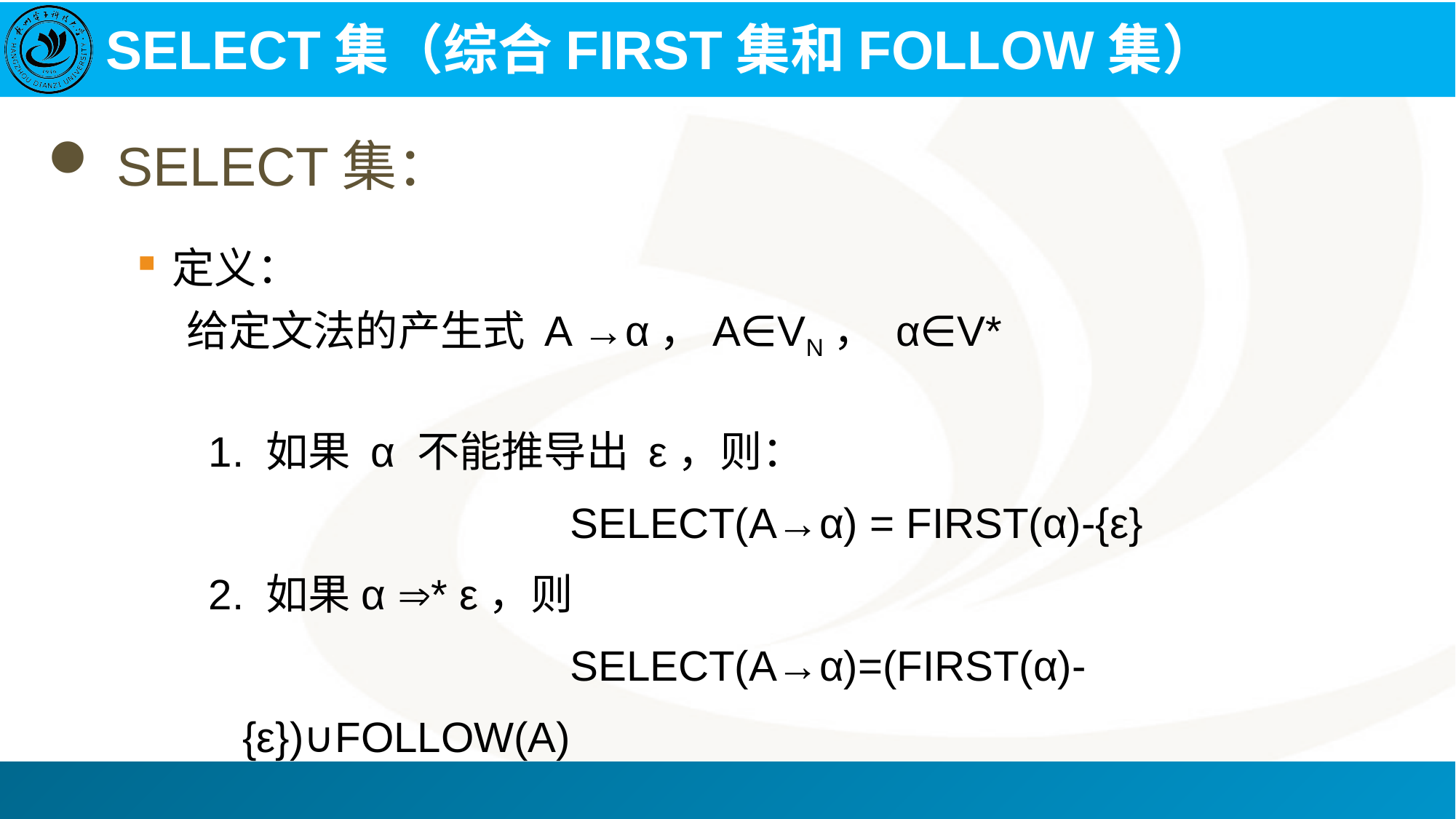

# SELECT集（综合FIRST集和FOLLOW集）
 SELECT集：
定义：
    给定文法的产生式 A →α，A∈VN， α∈V*
1. 如果 α 不能推导出 ε，则：
				SELECT(A→α) = FIRST(α)-{ε}
2. 如果α ⇒* ε，则
				SELECT(A→α)=(FIRST(α)-{ε})∪FOLLOW(A)
32